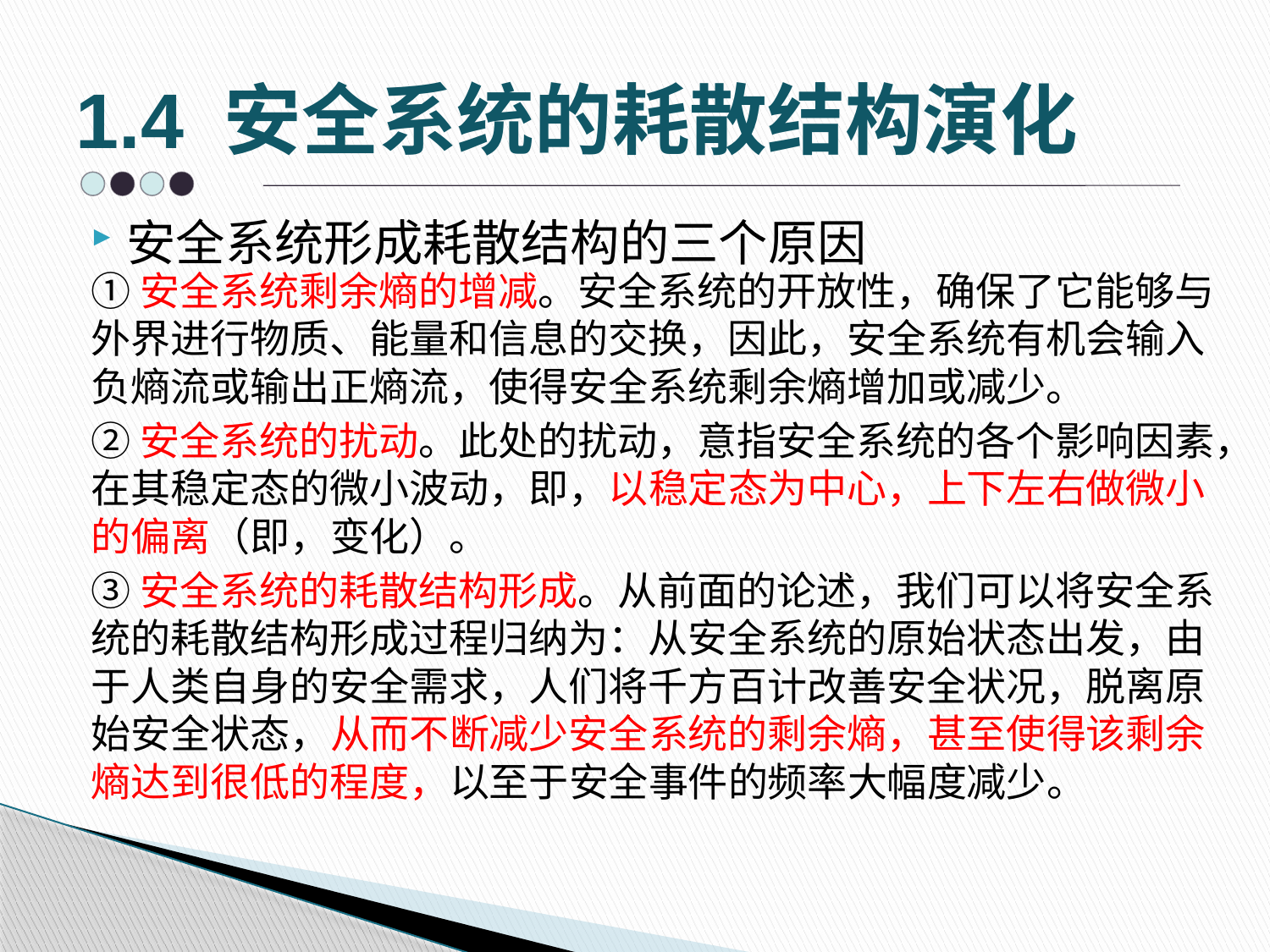

# 1.4 安全系统的耗散结构演化

①安全系统剩余熵的增减。安全系统的开放性，确保了它能够与外界进行物质、能量和信息的交换，因此，安全系统有机会输入负熵流或输出正熵流，使得安全系统剩余熵增加或减少。
②安全系统的扰动。此处的扰动，意指安全系统的各个影响因素，在其稳定态的微小波动，即，以稳定态为中心，上下左右做微小的偏离（即，变化）。
③安全系统的耗散结构形成。从前面的论述，我们可以将安全系统的耗散结构形成过程归纳为：从安全系统的原始状态出发，由于人类自身的安全需求，人们将千方百计改善安全状况，脱离原始安全状态，从而不断减少安全系统的剩余熵，甚至使得该剩余熵达到很低的程度，以至于安全事件的频率大幅度减少。

安全系统形成耗散结构的三个原因